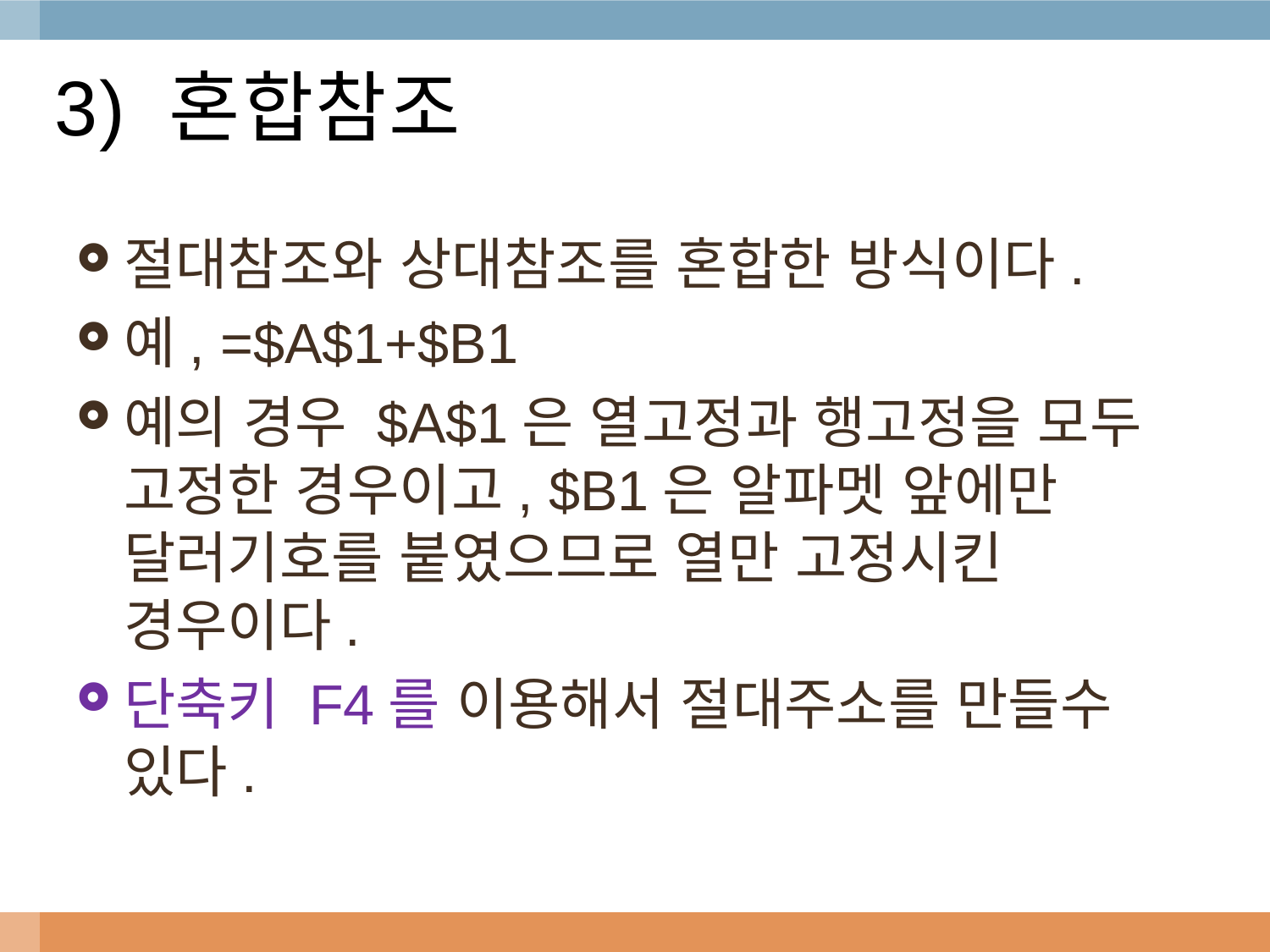

# 3) 혼합참조
절대참조와 상대참조를 혼합한 방식이다.
예, =$A$1+$B1
예의 경우 $A$1은 열고정과 행고정을 모두 고정한 경우이고, $B1은 알파멧 앞에만 달러기호를 붙였으므로 열만 고정시킨 경우이다.
단축키 F4를 이용해서 절대주소를 만들수 있다.